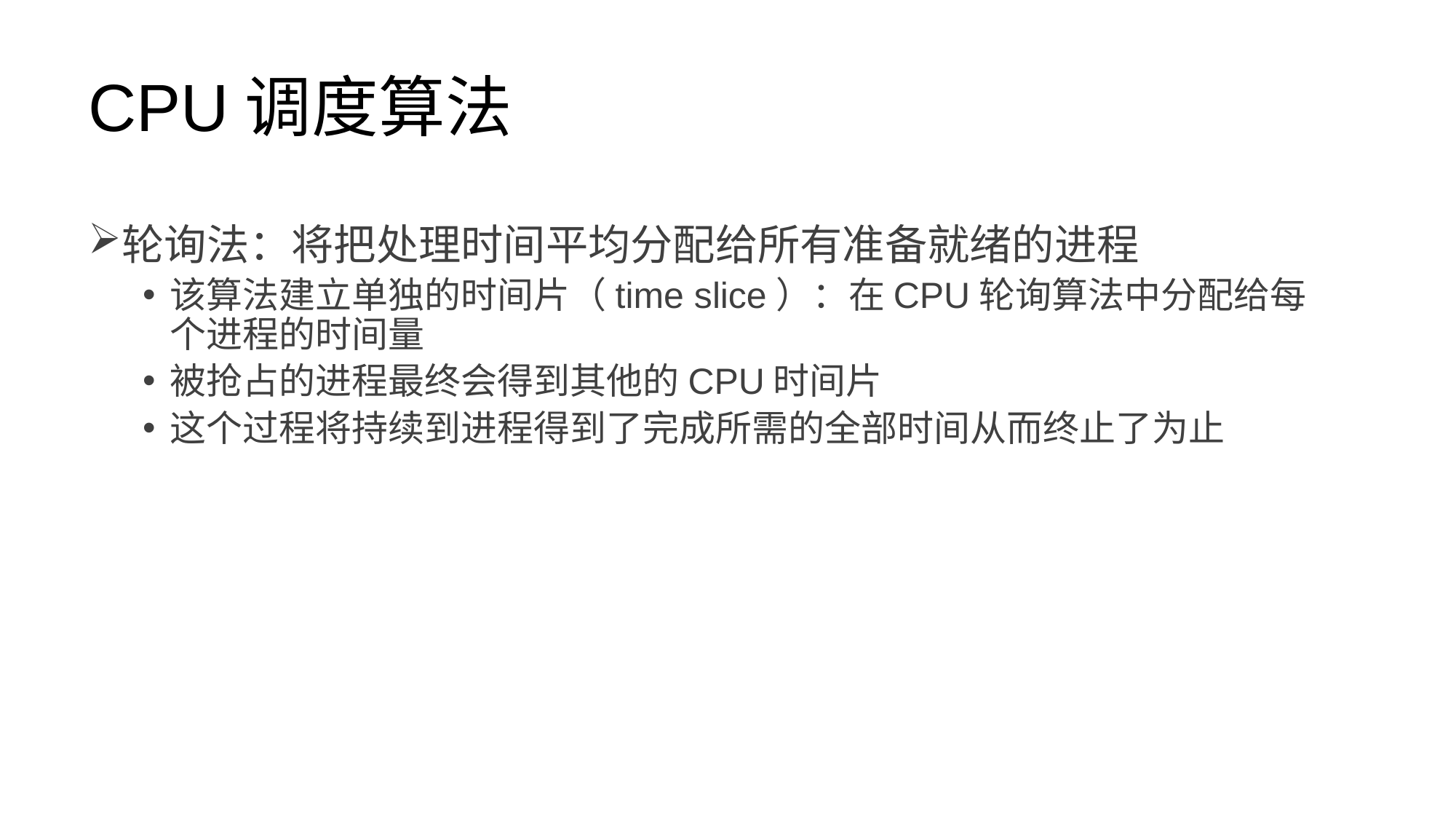

# CPU调度算法
轮询法：将把处理时间平均分配给所有准备就绪的进程
该算法建立单独的时间片（time slice）：在CPU轮询算法中分配给每个进程的时间量
被抢占的进程最终会得到其他的CPU时间片
这个过程将持续到进程得到了完成所需的全部时间从而终止了为止